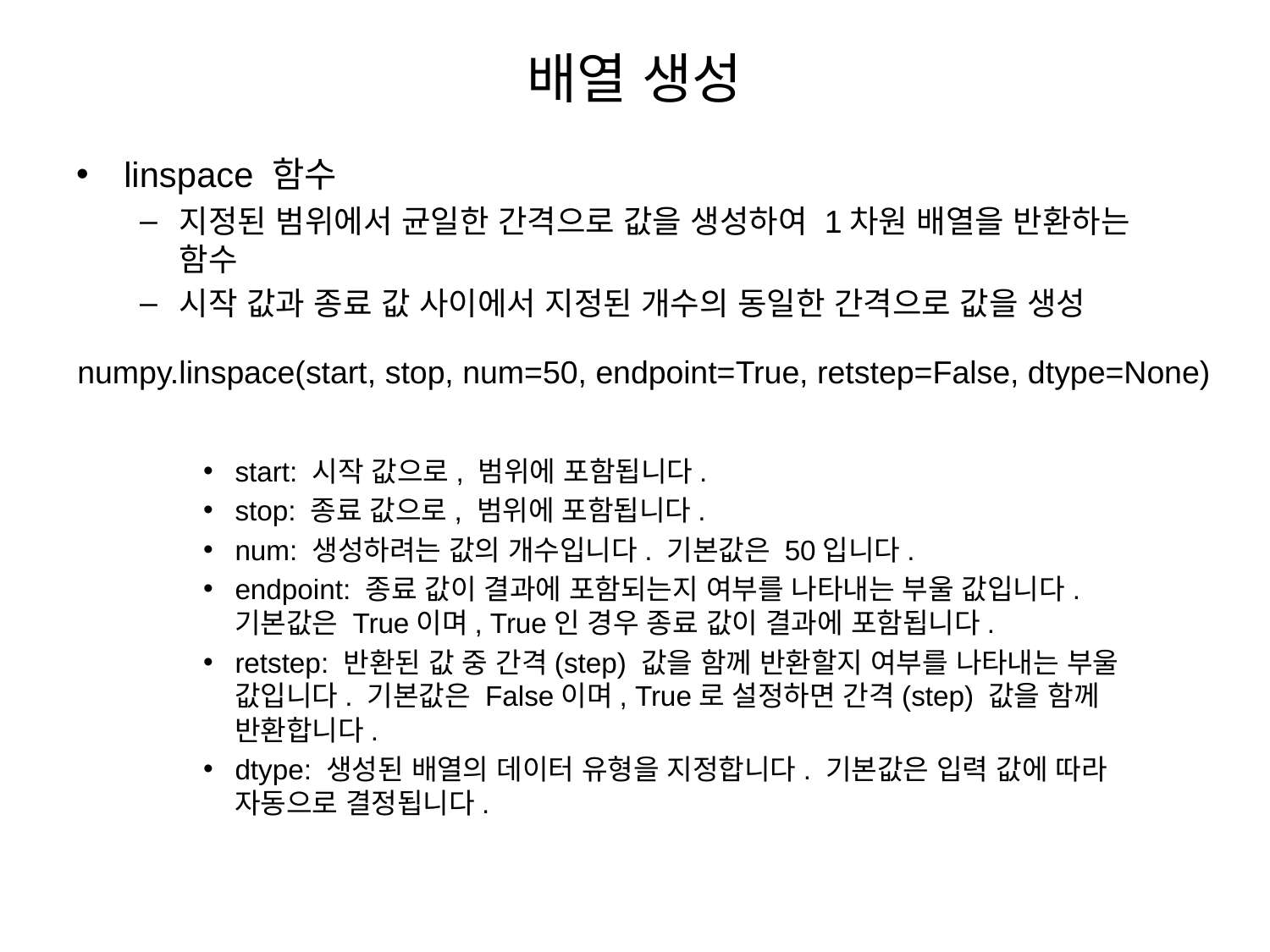

# 배열 생성
linspace 함수
지정된 범위에서 균일한 간격으로 값을 생성하여 1차원 배열을 반환하는 함수
시작 값과 종료 값 사이에서 지정된 개수의 동일한 간격으로 값을 생성

start: 시작 값으로, 범위에 포함됩니다.
stop: 종료 값으로, 범위에 포함됩니다.
num: 생성하려는 값의 개수입니다. 기본값은 50입니다.
endpoint: 종료 값이 결과에 포함되는지 여부를 나타내는 부울 값입니다. 기본값은 True이며, True인 경우 종료 값이 결과에 포함됩니다.
retstep: 반환된 값 중 간격(step) 값을 함께 반환할지 여부를 나타내는 부울 값입니다. 기본값은 False이며, True로 설정하면 간격(step) 값을 함께 반환합니다.
dtype: 생성된 배열의 데이터 유형을 지정합니다. 기본값은 입력 값에 따라 자동으로 결정됩니다.
numpy.linspace(start, stop, num=50, endpoint=True, retstep=False, dtype=None)